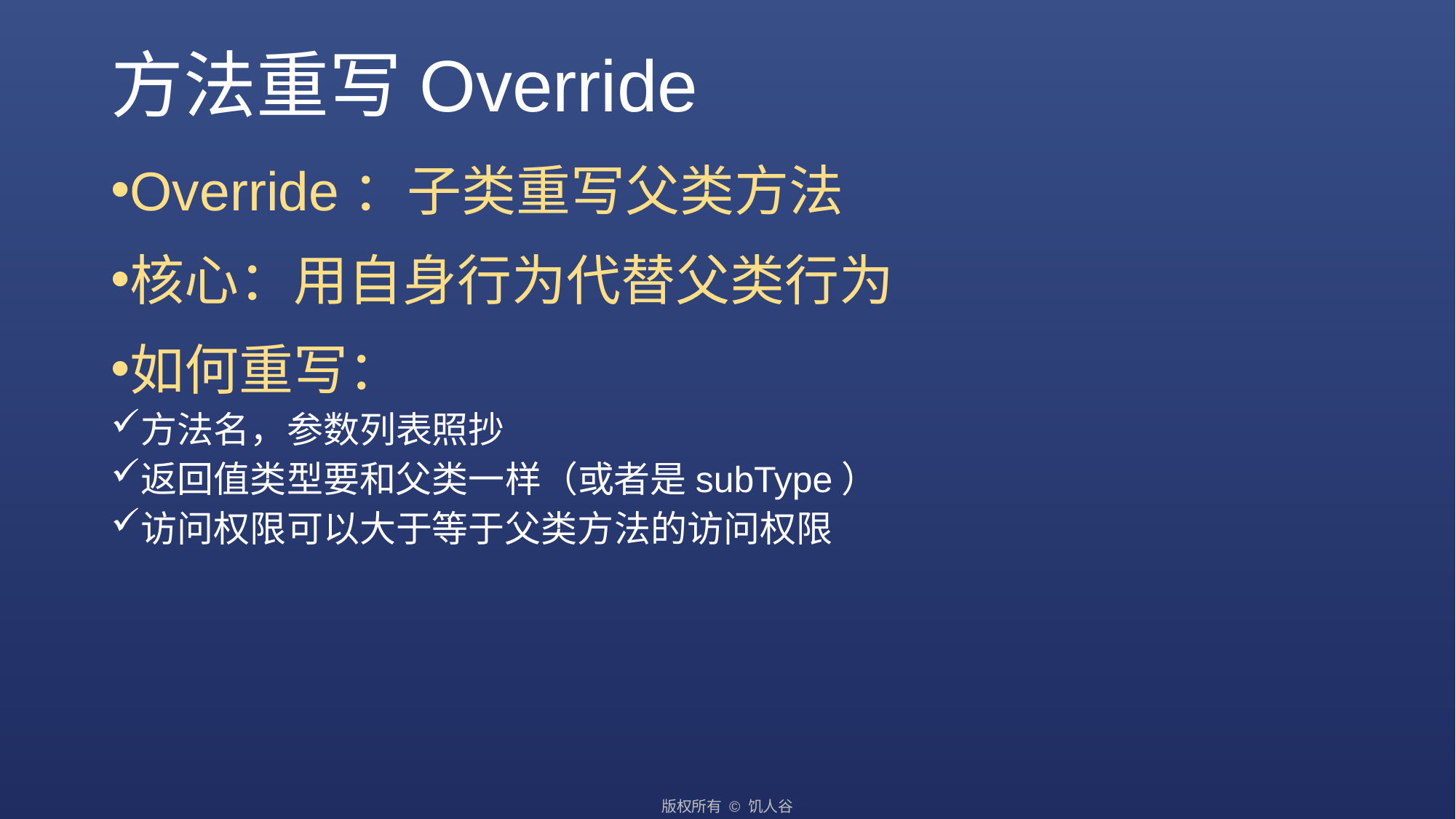

# 方法重写Override
Override：子类重写父类方法
核心：用自身行为代替父类行为
如何重写：
方法名，参数列表照抄
返回值类型要和父类一样（或者是subType）
访问权限可以大于等于父类方法的访问权限